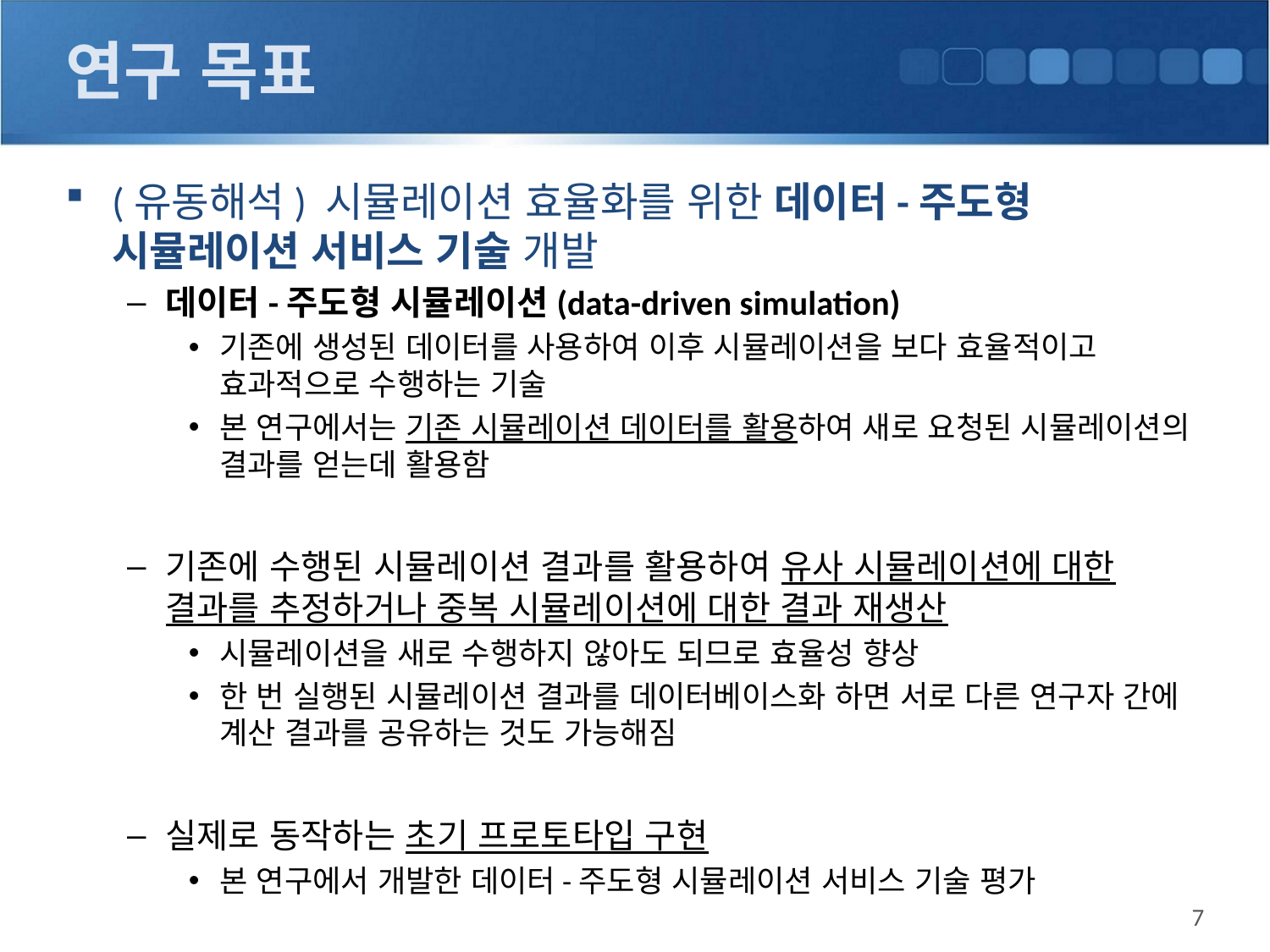

# 연구 목표
(유동해석) 시뮬레이션 효율화를 위한 데이터-주도형 시뮬레이션 서비스 기술 개발
데이터-주도형 시뮬레이션(data-driven simulation)
기존에 생성된 데이터를 사용하여 이후 시뮬레이션을 보다 효율적이고 효과적으로 수행하는 기술
본 연구에서는 기존 시뮬레이션 데이터를 활용하여 새로 요청된 시뮬레이션의 결과를 얻는데 활용함

기존에 수행된 시뮬레이션 결과를 활용하여 유사 시뮬레이션에 대한 결과를 추정하거나 중복 시뮬레이션에 대한 결과 재생산
시뮬레이션을 새로 수행하지 않아도 되므로 효율성 향상
한 번 실행된 시뮬레이션 결과를 데이터베이스화 하면 서로 다른 연구자 간에 계산 결과를 공유하는 것도 가능해짐

실제로 동작하는 초기 프로토타입 구현
본 연구에서 개발한 데이터-주도형 시뮬레이션 서비스 기술 평가

7